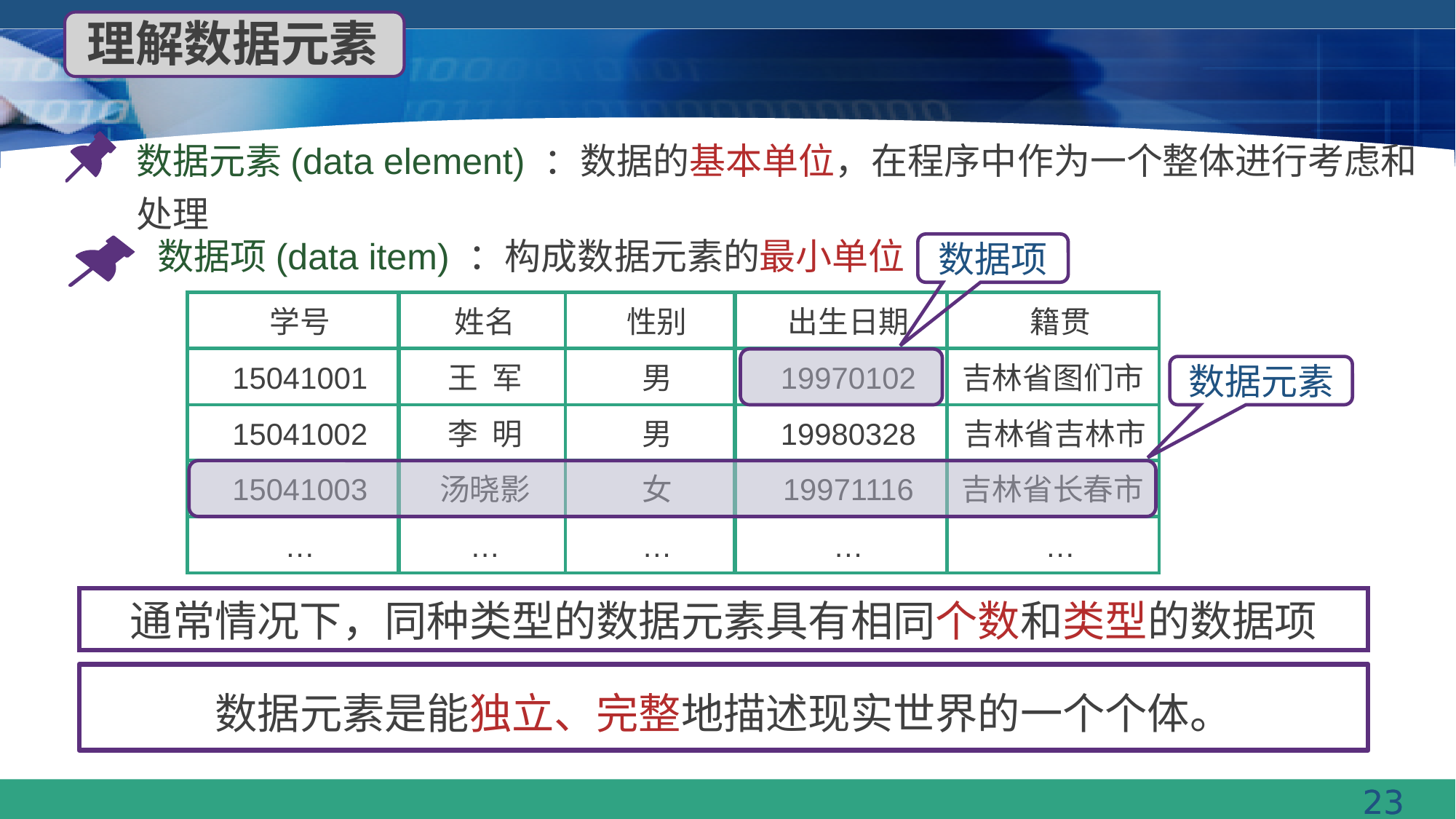

理解数据元素

数据元素(data element) ：数据的基本单位，在程序中作为一个整体进行考虑和处理

数据项(data item) ：构成数据元素的最小单位

数据项

学号

姓名

性别

出生日期

籍贯

15041001

王  军

男

19970102
吉林省图们市

15041002

李  明

男

19980328

吉林省吉林市

15041003

汤晓影

女

19971116
吉林省长春市

…

…

…

…

…
数据元素

通常情况下，同种类型的数据元素具有相同个数和类型的数据项
数据元素是能独立、完整地描述现实世界的一个个体。